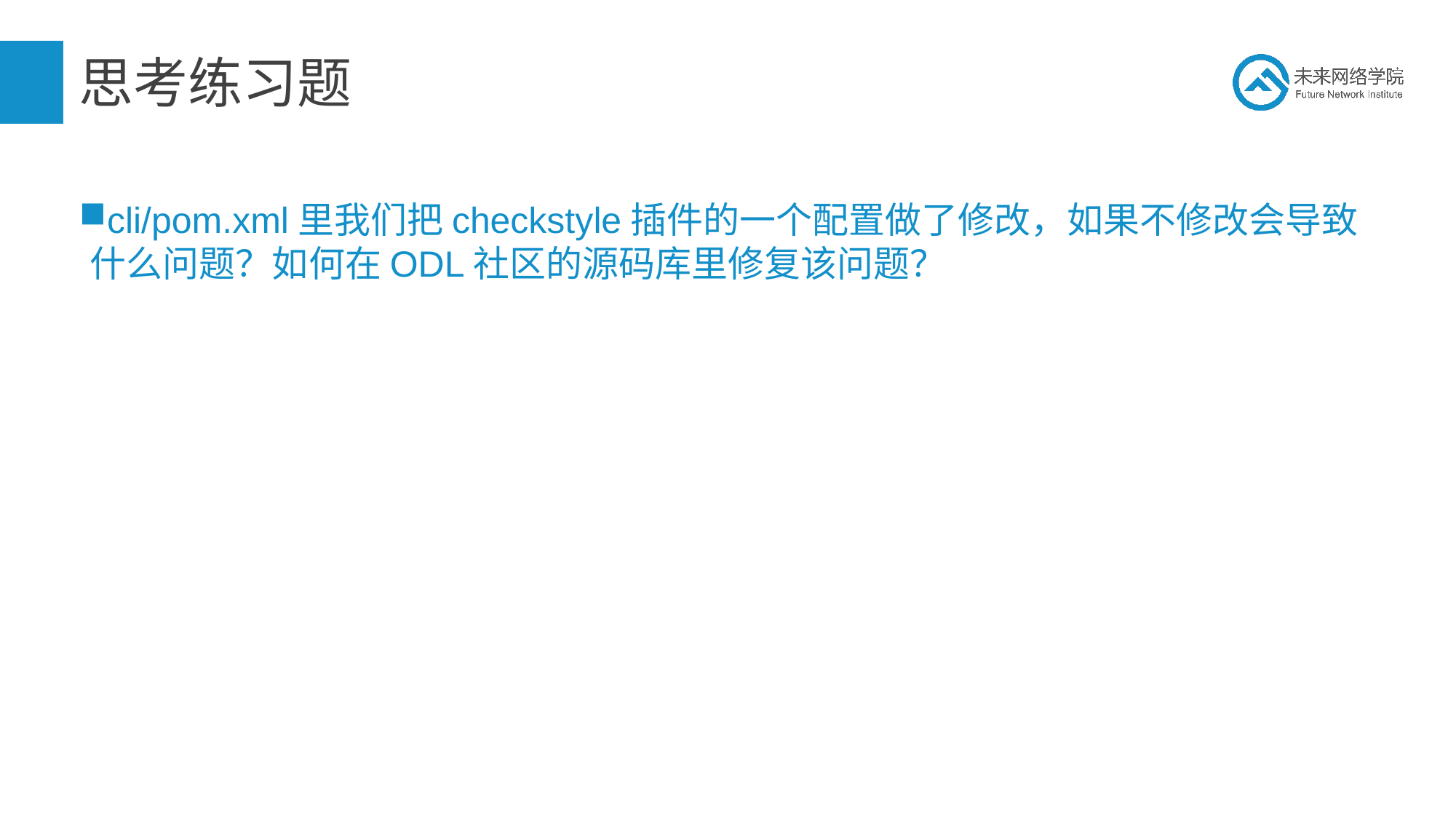

# 思考练习题
cli/pom.xml里我们把checkstyle插件的一个配置做了修改，如果不修改会导致什么问题？如何在ODL社区的源码库里修复该问题？